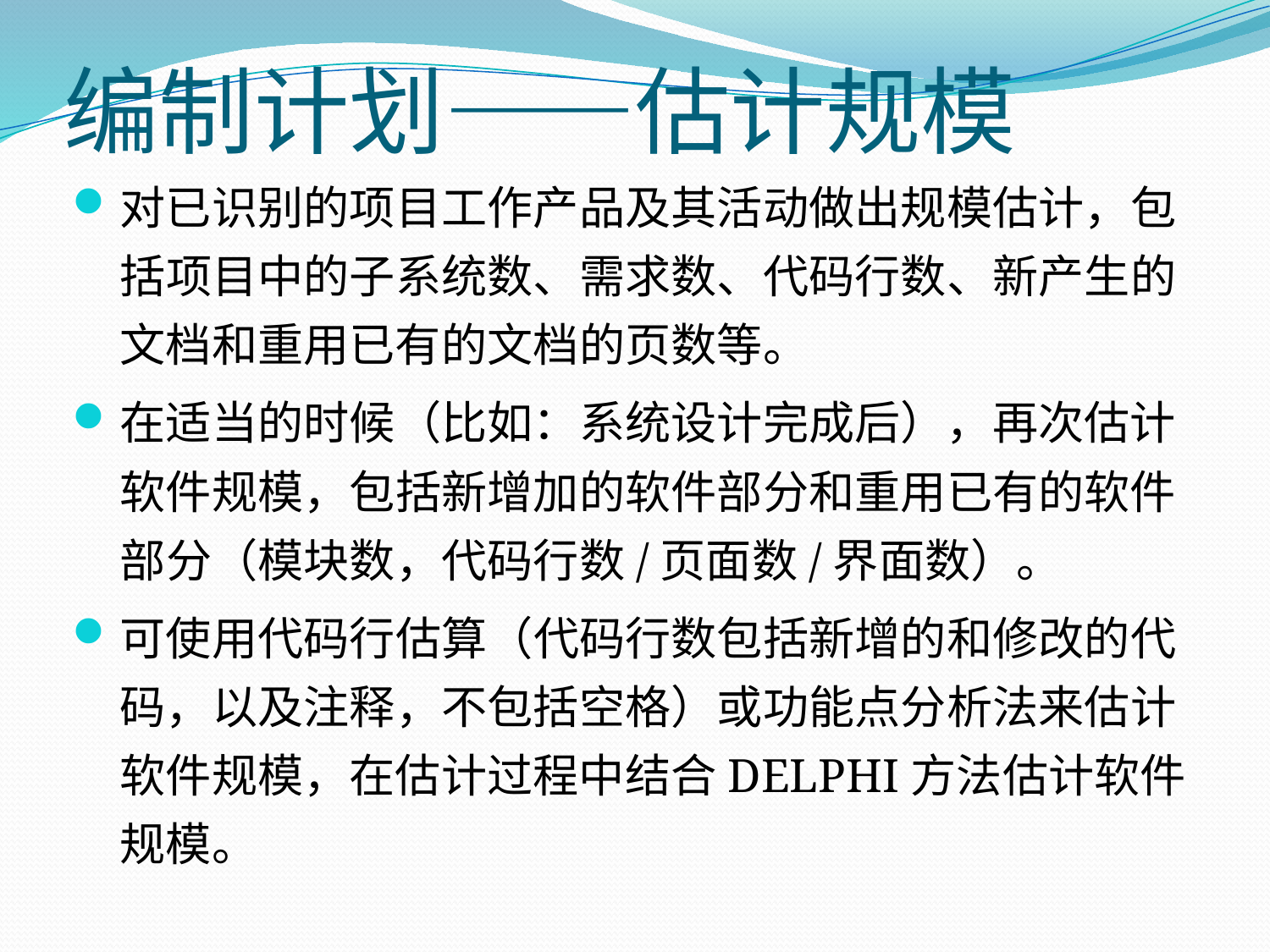

编制计划——估计规模
对已识别的项目工作产品及其活动做出规模估计，包括项目中的子系统数、需求数、代码行数、新产生的文档和重用已有的文档的页数等。
在适当的时候（比如：系统设计完成后），再次估计软件规模，包括新增加的软件部分和重用已有的软件部分（模块数，代码行数/页面数/界面数）。
可使用代码行估算（代码行数包括新增的和修改的代码，以及注释，不包括空格）或功能点分析法来估计软件规模，在估计过程中结合DELPHI方法估计软件规模。